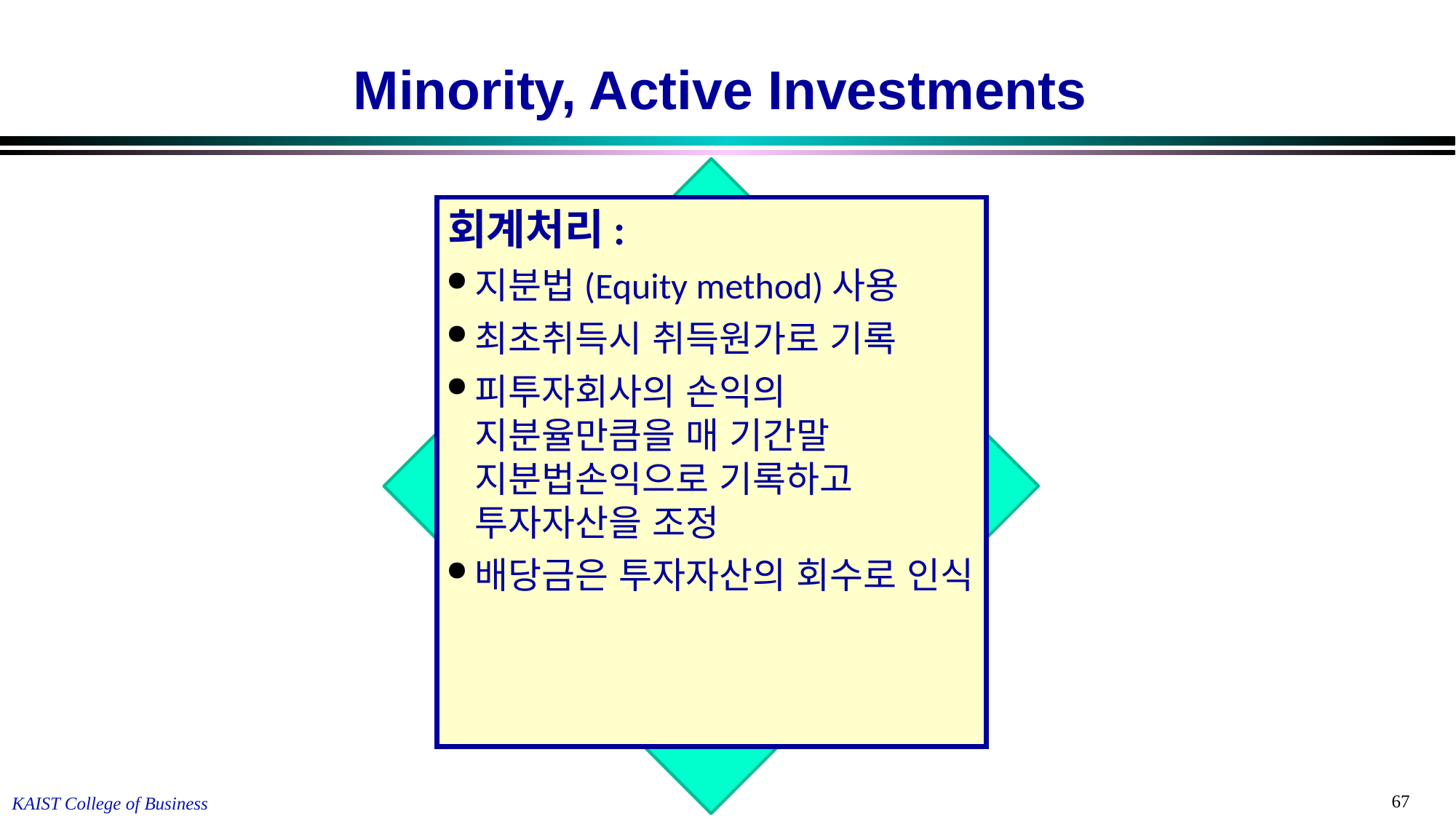

# Minority, Active Investments
회계처리:
지분법(Equity method)사용
최초취득시 취득원가로 기록
피투자회사의 손익의 지분율만큼을 매 기간말 지분법손익으로 기록하고 투자자산을 조정
배당금은 투자자산의 회수로 인식